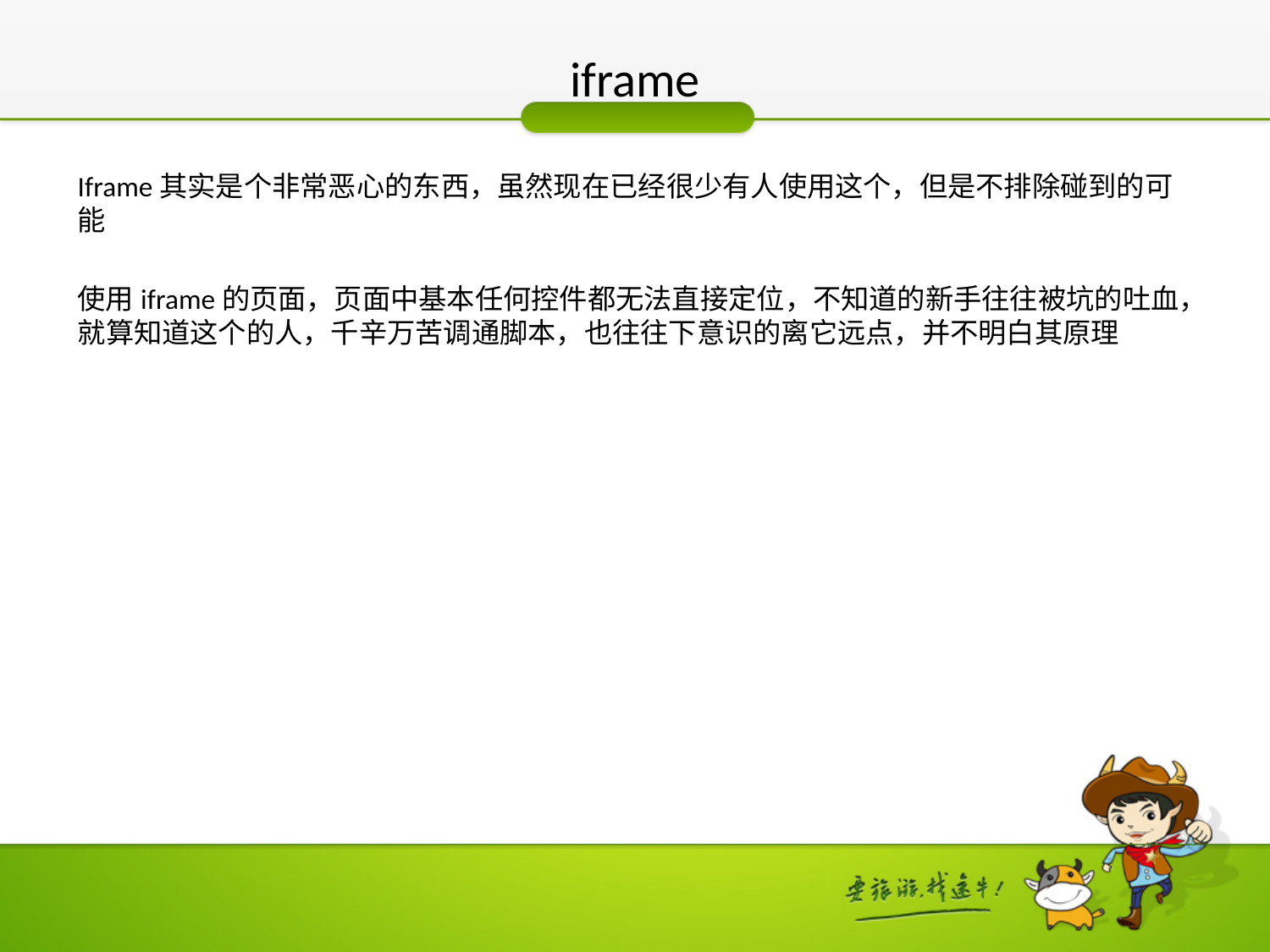

# iframe
Iframe其实是个非常恶心的东西，虽然现在已经很少有人使用这个，但是不排除碰到的可能

使用iframe的页面，页面中基本任何控件都无法直接定位，不知道的新手往往被坑的吐血，就算知道这个的人，千辛万苦调通脚本，也往往下意识的离它远点，并不明白其原理